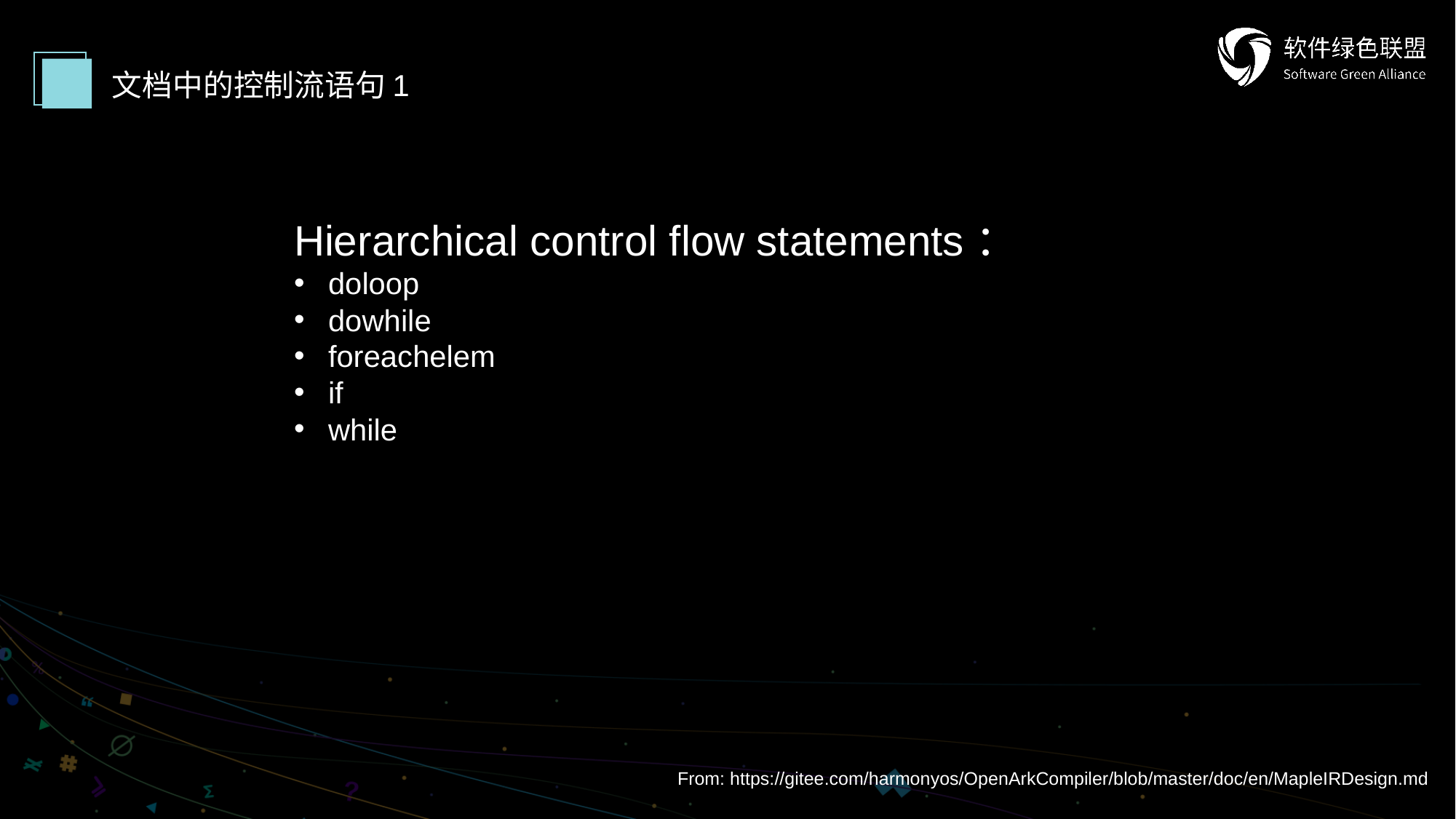

文档中的控制流语句1
Hierarchical control flow statements：
doloop
dowhile
foreachelem
if
while

From: https://gitee.com/harmonyos/OpenArkCompiler/blob/master/doc/en/MapleIRDesign.md